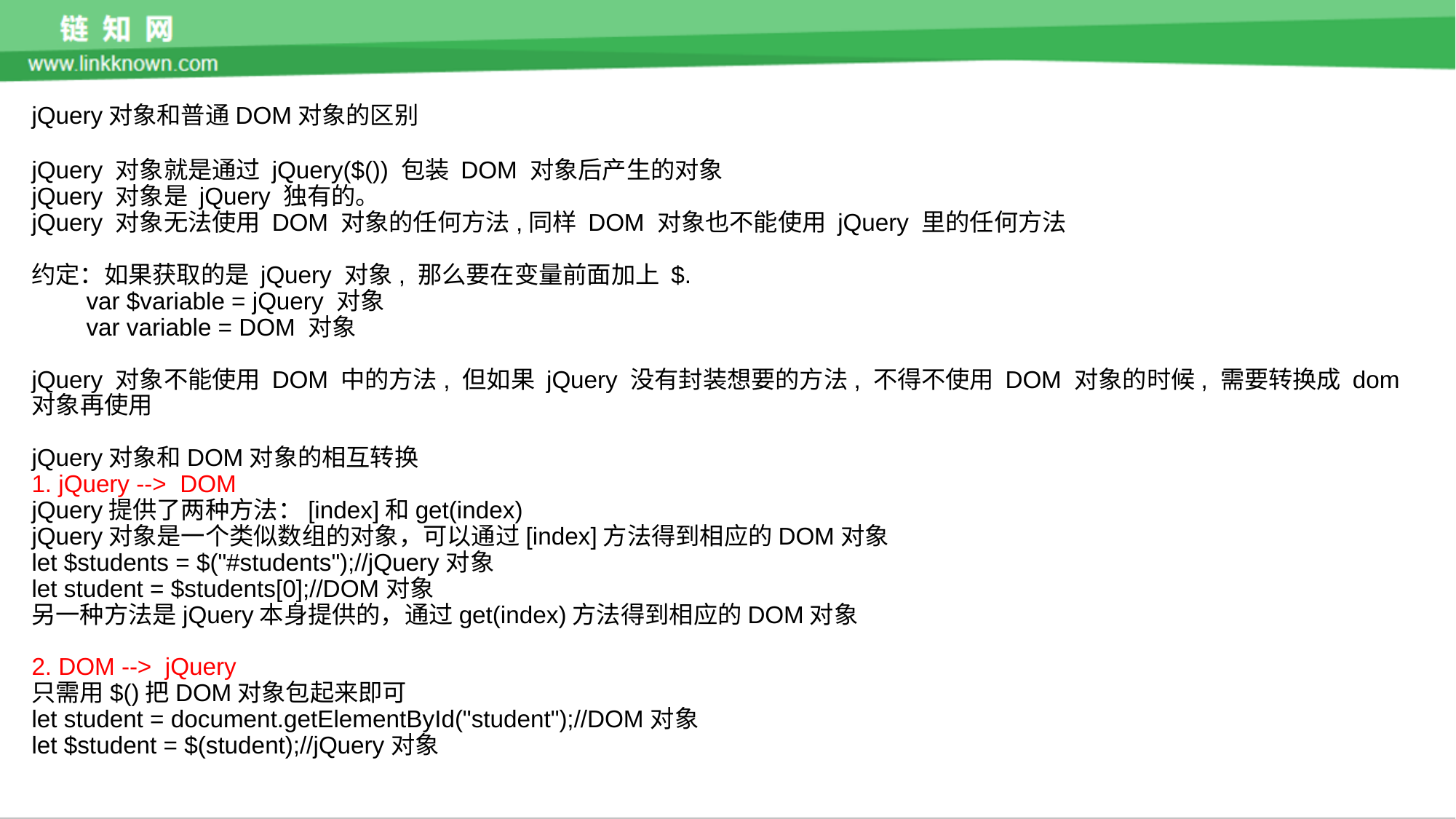

jQuery对象和普通DOM对象的区别

jQuery 对象就是通过 jQuery($()) 包装 DOM 对象后产生的对象
jQuery 对象是 jQuery 独有的。
jQuery 对象无法使用 DOM 对象的任何方法,同样 DOM 对象也不能使用 jQuery 里的任何方法

约定：如果获取的是 jQuery 对象, 那么要在变量前面加上 $.
var $variable = jQuery 对象
var variable = DOM 对象

jQuery 对象不能使用 DOM 中的方法, 但如果 jQuery 没有封装想要的方法, 不得不使用 DOM 对象的时候, 需要转换成 dom对象再使用

jQuery对象和DOM对象的相互转换
1. jQuery -->  DOM
jQuery提供了两种方法：[index]和get(index)
jQuery对象是一个类似数组的对象，可以通过[index]方法得到相应的DOM对象
let $students = $("#students");//jQuery对象
let student = $students[0];//DOM对象
另一种方法是jQuery本身提供的，通过get(index)方法得到相应的DOM对象

2. DOM -->  jQuery
只需用$()把DOM对象包起来即可
let student = document.getElementById("student");//DOM对象
let $student = $(student);//jQuery对象